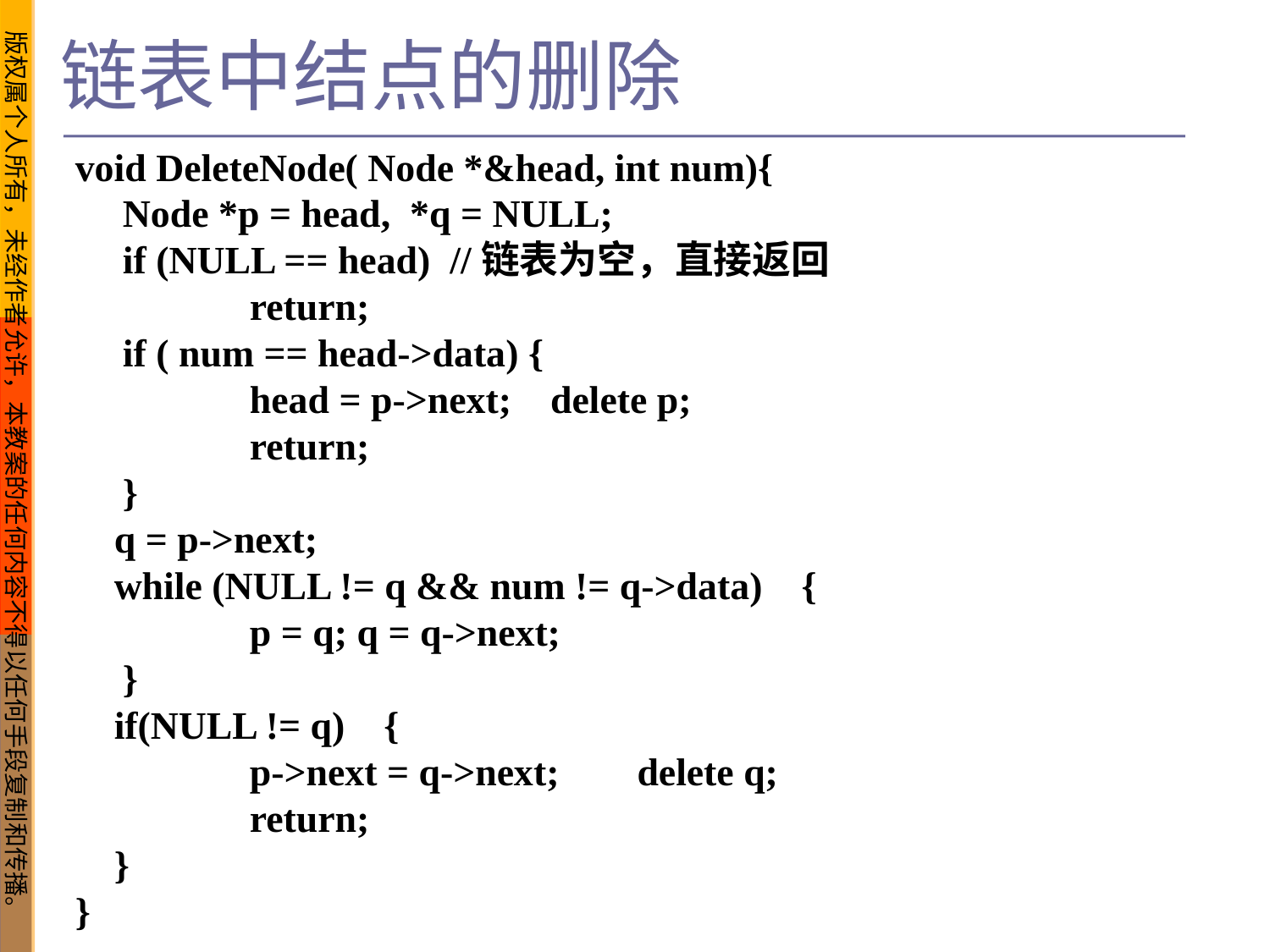

# 链表中结点的删除
void DeleteNode( Node *&head, int num){
	Node *p = head,  *q = NULL;
	if (NULL == head)  //链表为空，直接返回
    		return;
	if ( num == head->data) {
	   	head = p->next;    delete p;
		return;
	}
    q = p->next;
    while (NULL != q && num != q->data)    {
    		p = q; q = q->next;
   	}
    if(NULL != q)    {
    		p->next = q->next;        delete q;
        	return;
    }
}